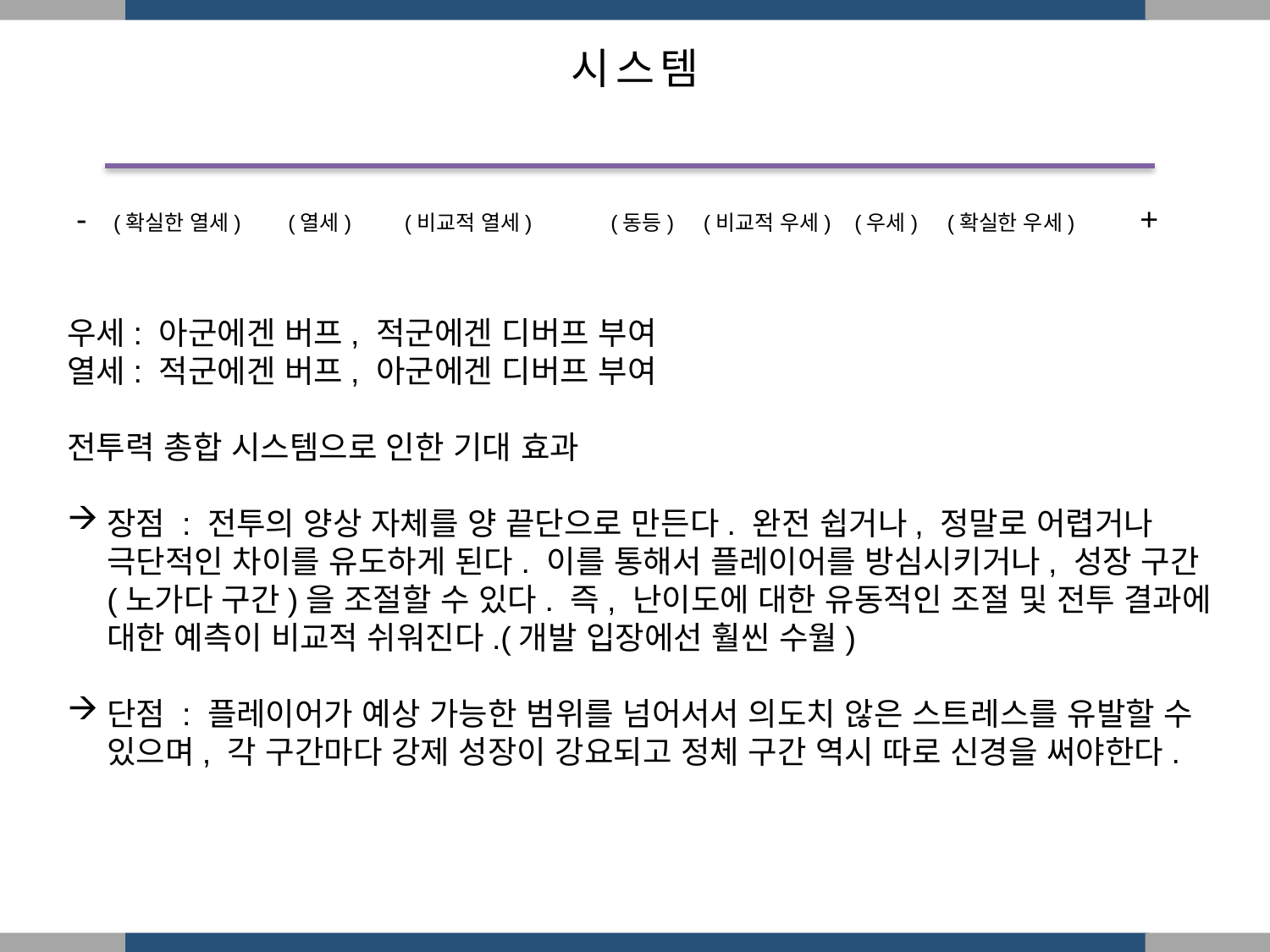

시스템

 -   (확실한 열세)        (열세)         (비교적 열세)	      (동등)     (비교적 우세)    (우세)     (확실한 우세)           +

우세: 아군에겐 버프, 적군에겐 디버프 부여
열세: 적군에겐 버프, 아군에겐 디버프 부여

전투력 총합 시스템으로 인한 기대 효과

장점 : 전투의 양상 자체를 양 끝단으로 만든다. 완전 쉽거나, 정말로 어렵거나 극단적인 차이를 유도하게 된다. 이를 통해서 플레이어를 방심시키거나, 성장 구간(노가다 구간)을 조절할 수 있다. 즉, 난이도에 대한 유동적인 조절 및 전투 결과에 대한 예측이 비교적 쉬워진다.(개발 입장에선 훨씬 수월)

단점 : 플레이어가 예상 가능한 범위를 넘어서서 의도치 않은 스트레스를 유발할 수 있으며, 각 구간마다 강제 성장이 강요되고 정체 구간 역시 따로 신경을 써야한다.